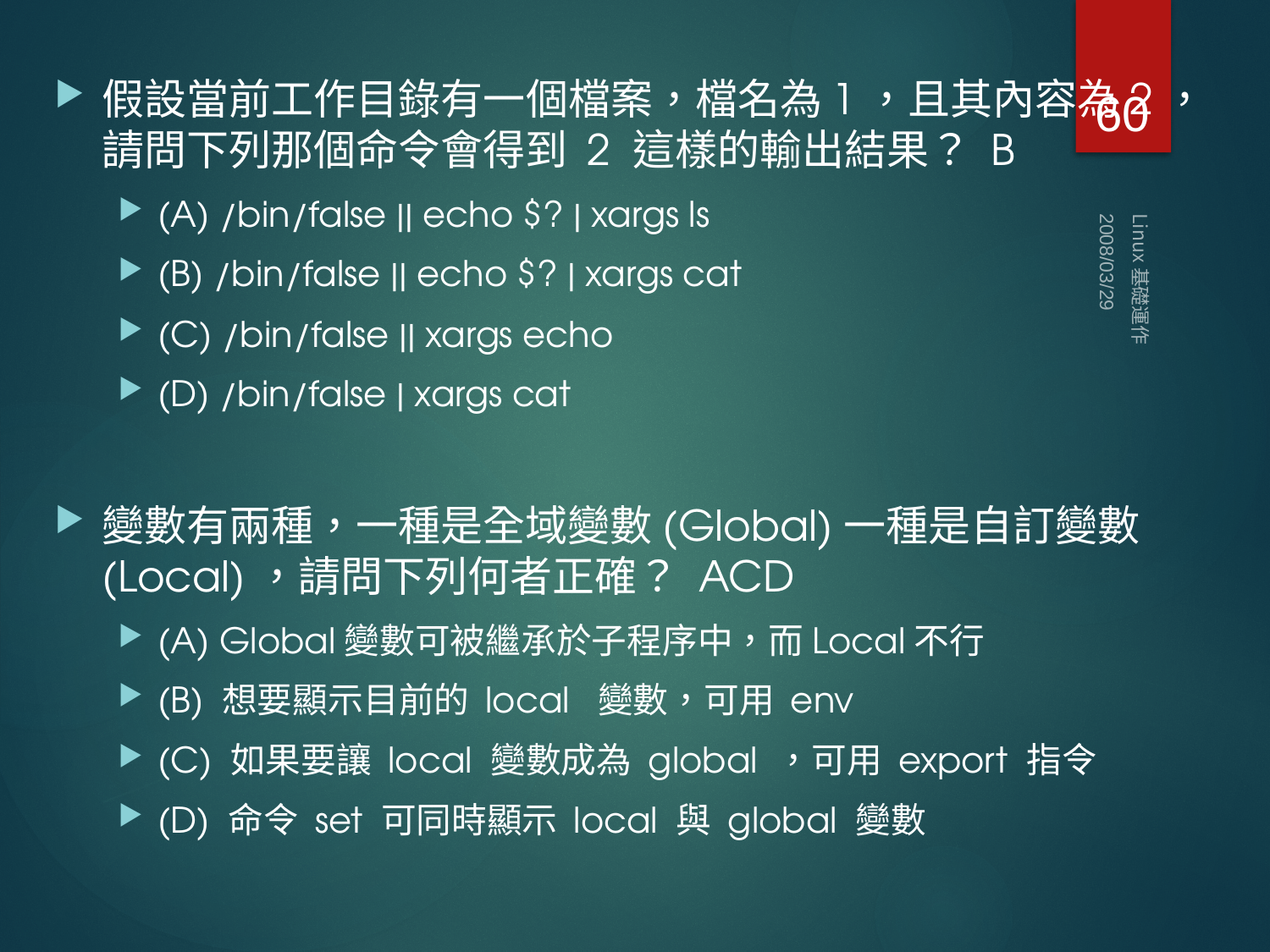

60
假設當前工作目錄有一個檔案，檔名為1，且其內容為2，請問下列那個命令會得到 2 這樣的輸出結果？ B
(A) /bin/false || echo $? | xargs ls
(B) /bin/false || echo $? | xargs cat
(C) /bin/false || xargs echo
(D) /bin/false | xargs cat

變數有兩種，一種是全域變數(Global)一種是自訂變數(Local)，請問下列何者正確？ ACD
(A) Global變數可被繼承於子程序中，而Local不行
(B) 想要顯示目前的 local  變數，可用 env
(C) 如果要讓 local 變數成為 global ，可用 export 指令
(D) 命令 set 可同時顯示 local 與 global 變數
2008/03/29
Linux 基礎運作